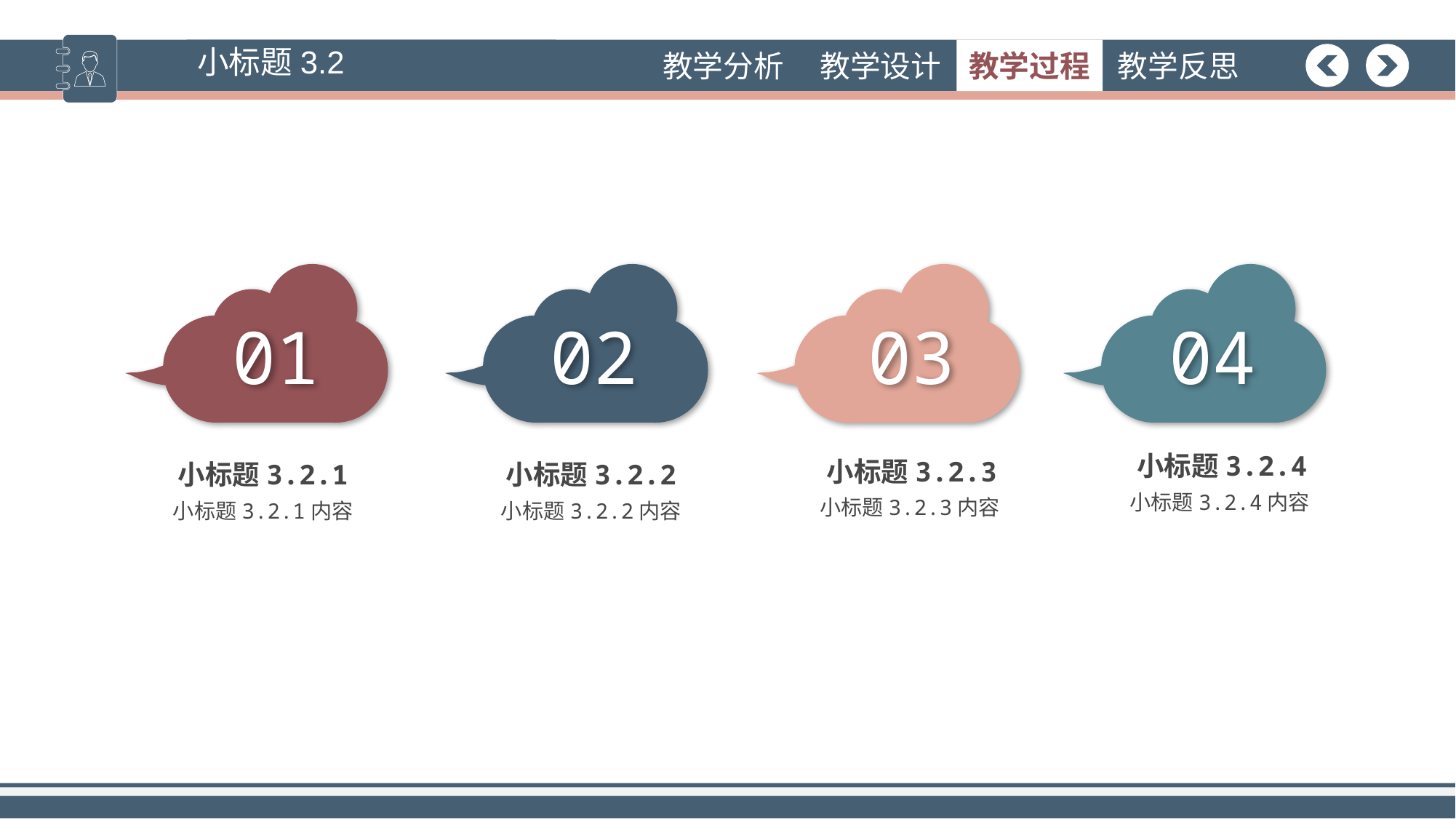

小标题3.2

02

03

04

01
小标题3.2.4
小标题3.2.4内容
小标题3.2.3
小标题3.2.3内容
小标题3.2.1
小标题3.2.1内容
小标题3.2.2
小标题3.2.2内容